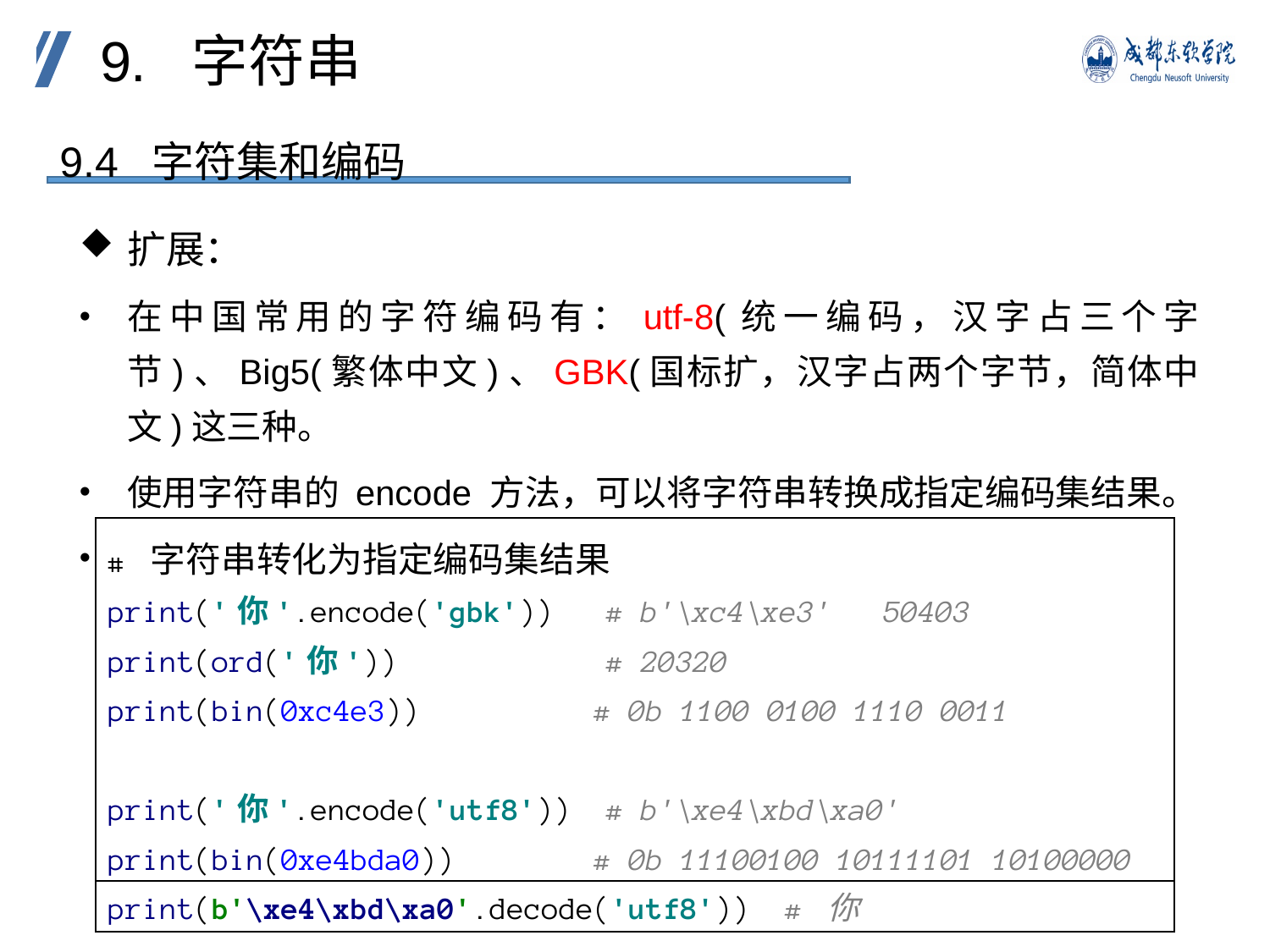

9.  字符串
9.4  字符集和编码

扩展：
在中国常用的字符编码有：utf-8(统一编码，汉字占三个字节)、Big5(繁体中文)、GBK(国标扩，汉字占两个字节，简体中文)这三种。
使用字符串的 encode 方法，可以将字符串转换成指定编码集结果。
反之，使用 decode 方法。
# 字符串转化为指定编码集结果 print('你'.encode('gbk'))   # b'\xc4\xe3'   50403 print(ord('你'))            # 20320 print(bin(0xc4e3))          # 0b 1100 0100 1110 0011 print('你'.encode('utf8'))  # b'\xe4\xbd\xa0' print(bin(0xe4bda0))        # 0b 11100100 10111101 10100000
print(b'\xe4\xbd\xa0'.decode('utf8'))  # 你